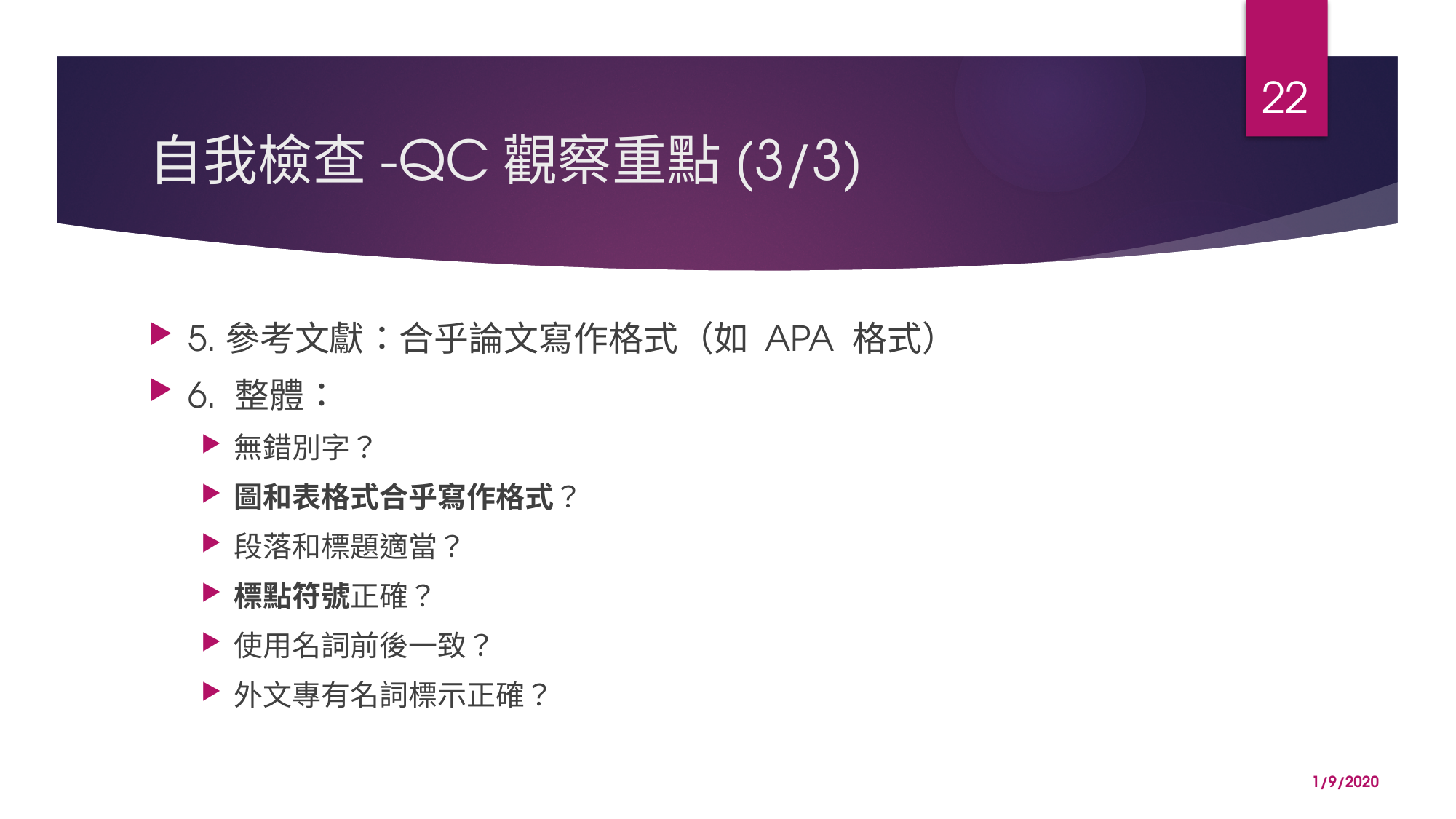

22
# 自我檢查-QC觀察重點(3/3)
5.參考文獻：合乎論文寫作格式（如 APA 格式）
6. 整體：
無錯別字？
圖和表格式合乎寫作格式？
段落和標題適當？
標點符號正確？
使用名詞前後一致？
外文專有名詞標示正確？
1/9/2020